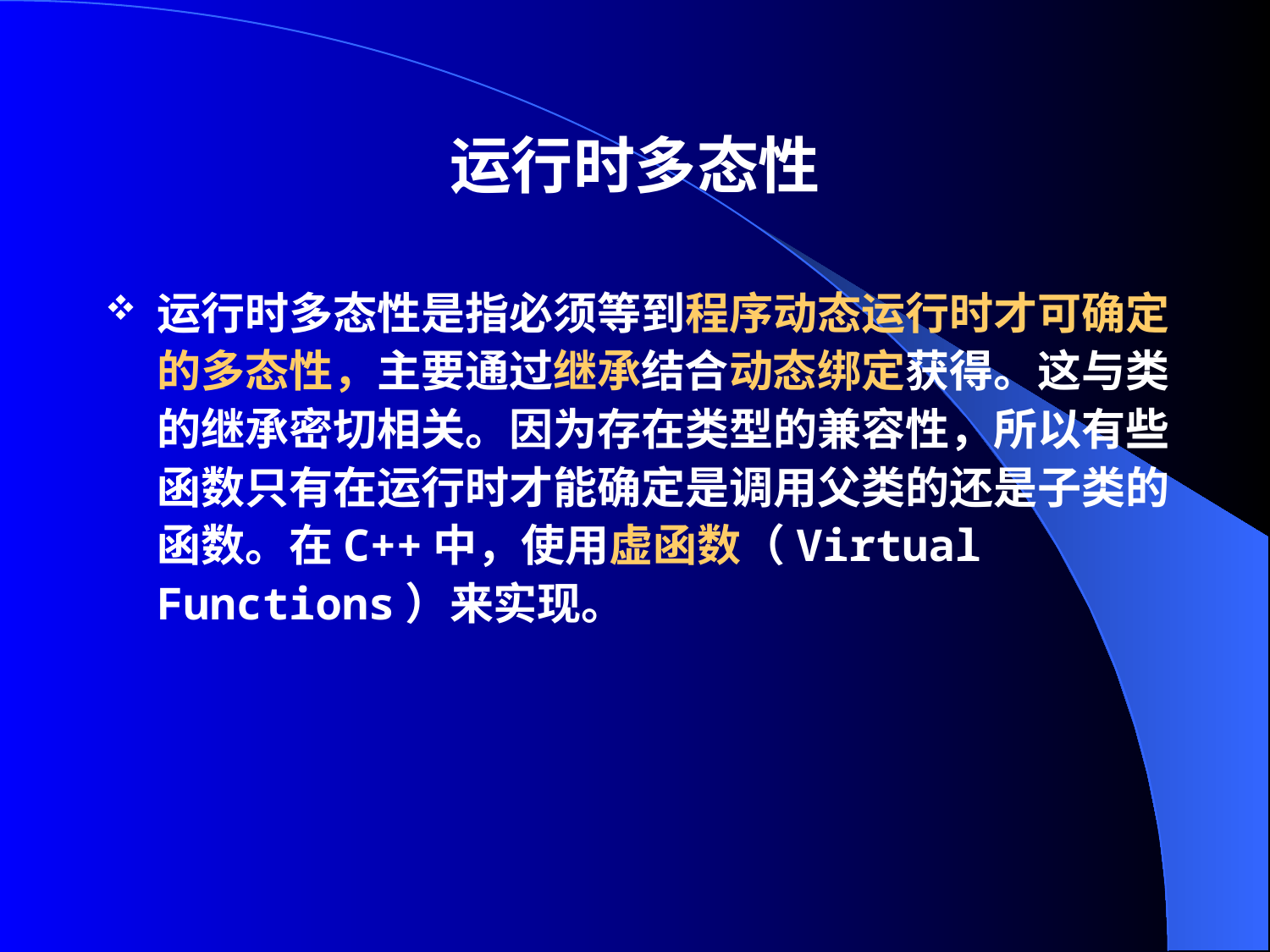

# 运行时多态性
运行时多态性是指必须等到程序动态运行时才可确定的多态性，主要通过继承结合动态绑定获得。这与类的继承密切相关。因为存在类型的兼容性，所以有些函数只有在运行时才能确定是调用父类的还是子类的函数。在C++中，使用虚函数（Virtual Functions）来实现。